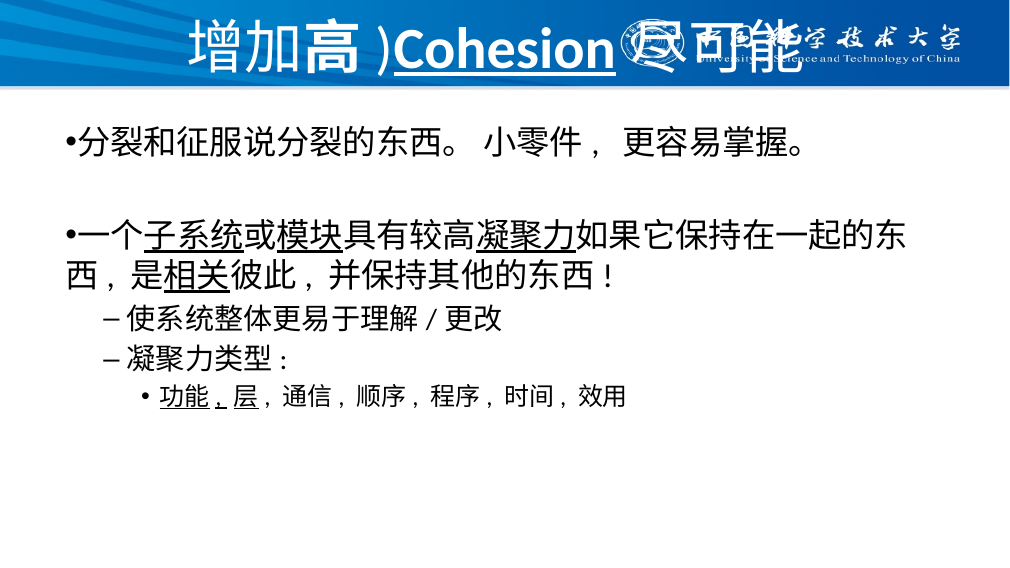

# 增加高)Cohesion尽可能
分裂和征服说分裂的东西。 小零件,  更容易掌握。

一个子系统或模块具有较高凝聚力如果它保持在一起的东西, 是相关彼此, 并保持其他的东西!
使系统整体更易于理解/更改
凝聚力类型:
功能, 层, 通信, 顺序, 程序, 时间, 效用